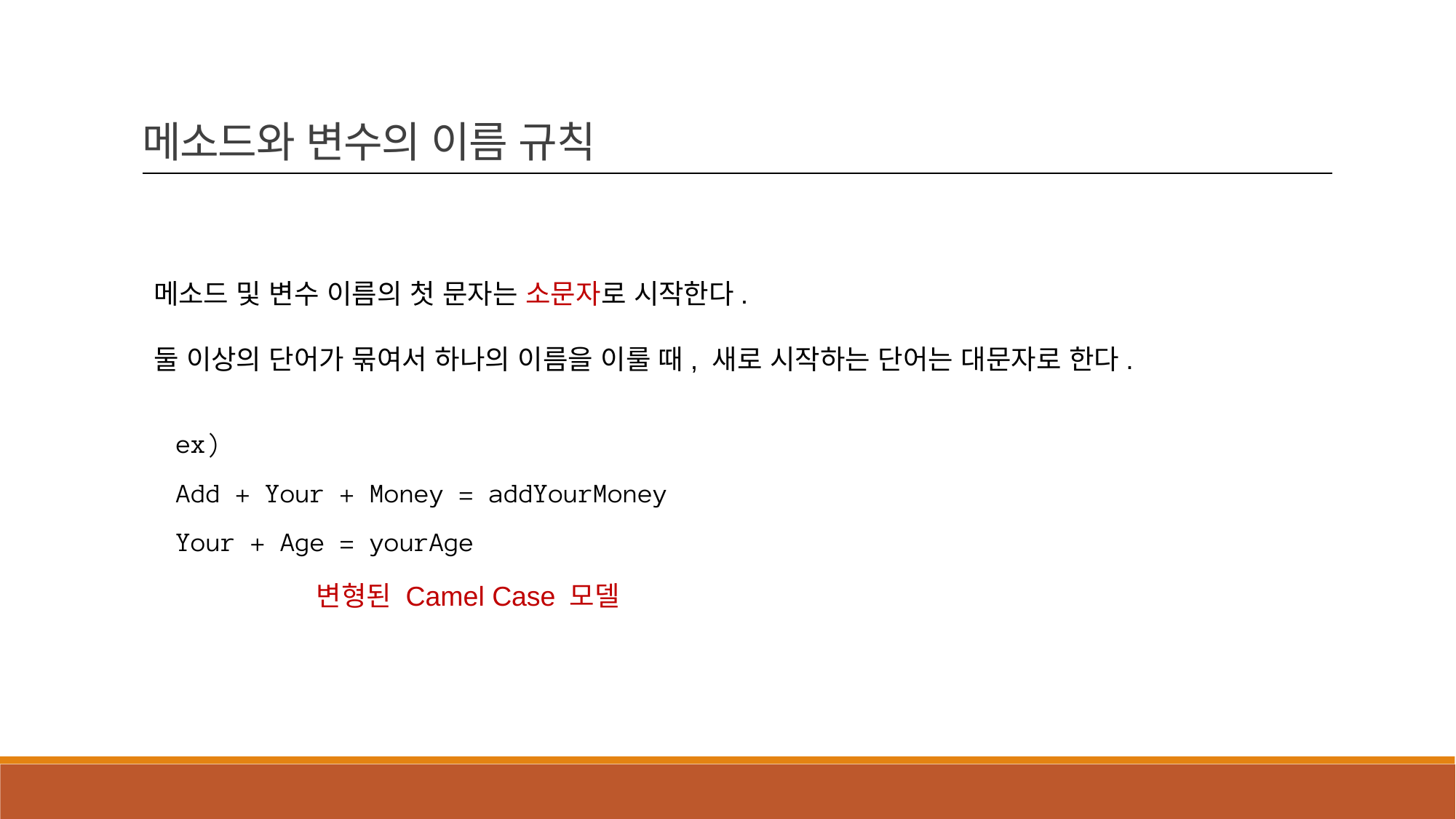

메소드와 변수의 이름 규칙
메소드 및 변수 이름의 첫 문자는 소문자로 시작한다.
둘 이상의 단어가 묶여서 하나의 이름을 이룰 때, 새로 시작하는 단어는 대문자로 한다.
ex)
Add + Your + Money = addYourMoney
Your + Age = yourAge
변형된 Camel Case 모델